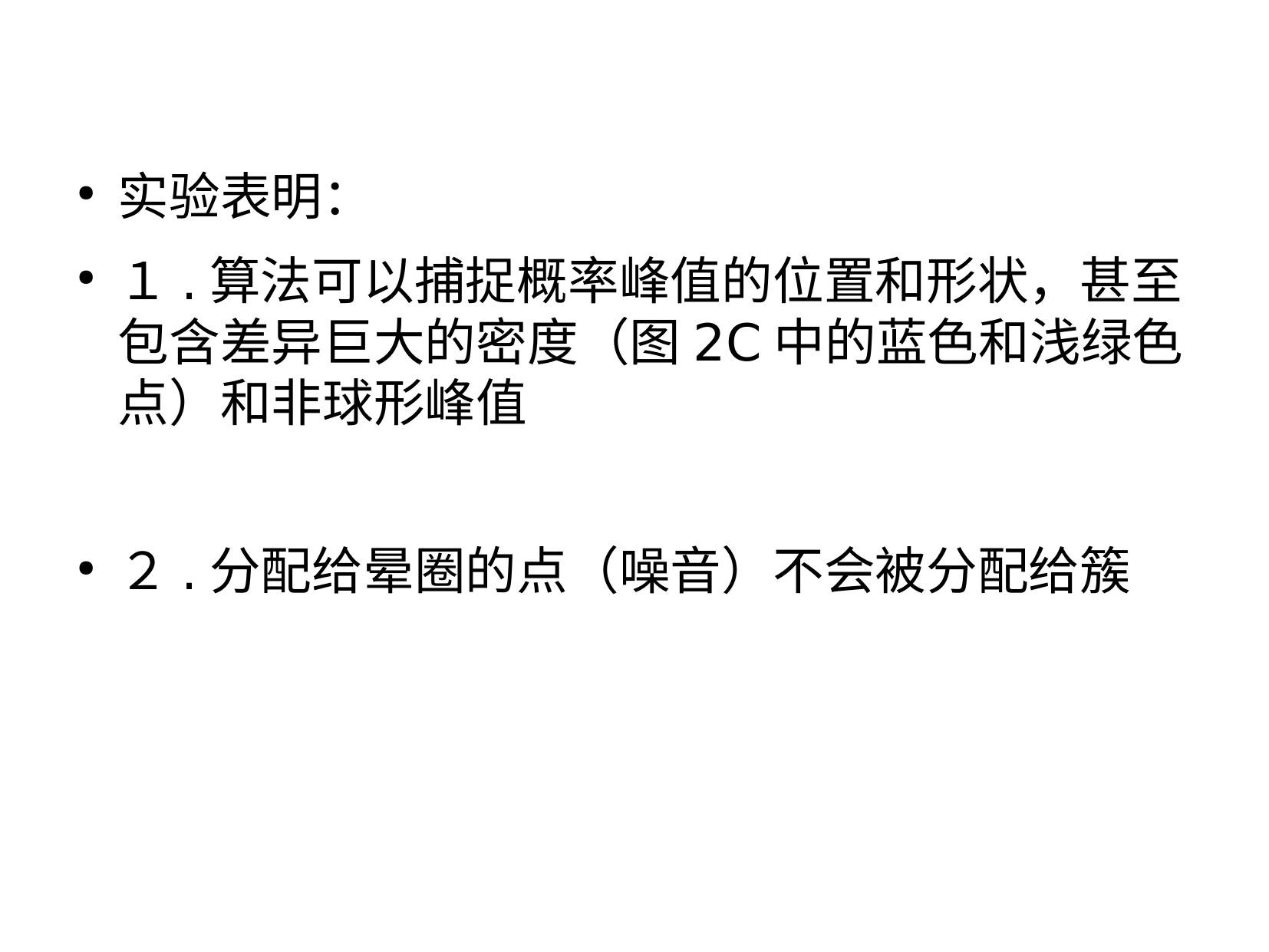

实验表明：
１.算法可以捕捉概率峰值的位置和形状，甚至包含差异巨大的密度（图2C中的蓝色和浅绿色点）和非球形峰值

２.分配给晕圈的点（噪音）不会被分配给簇